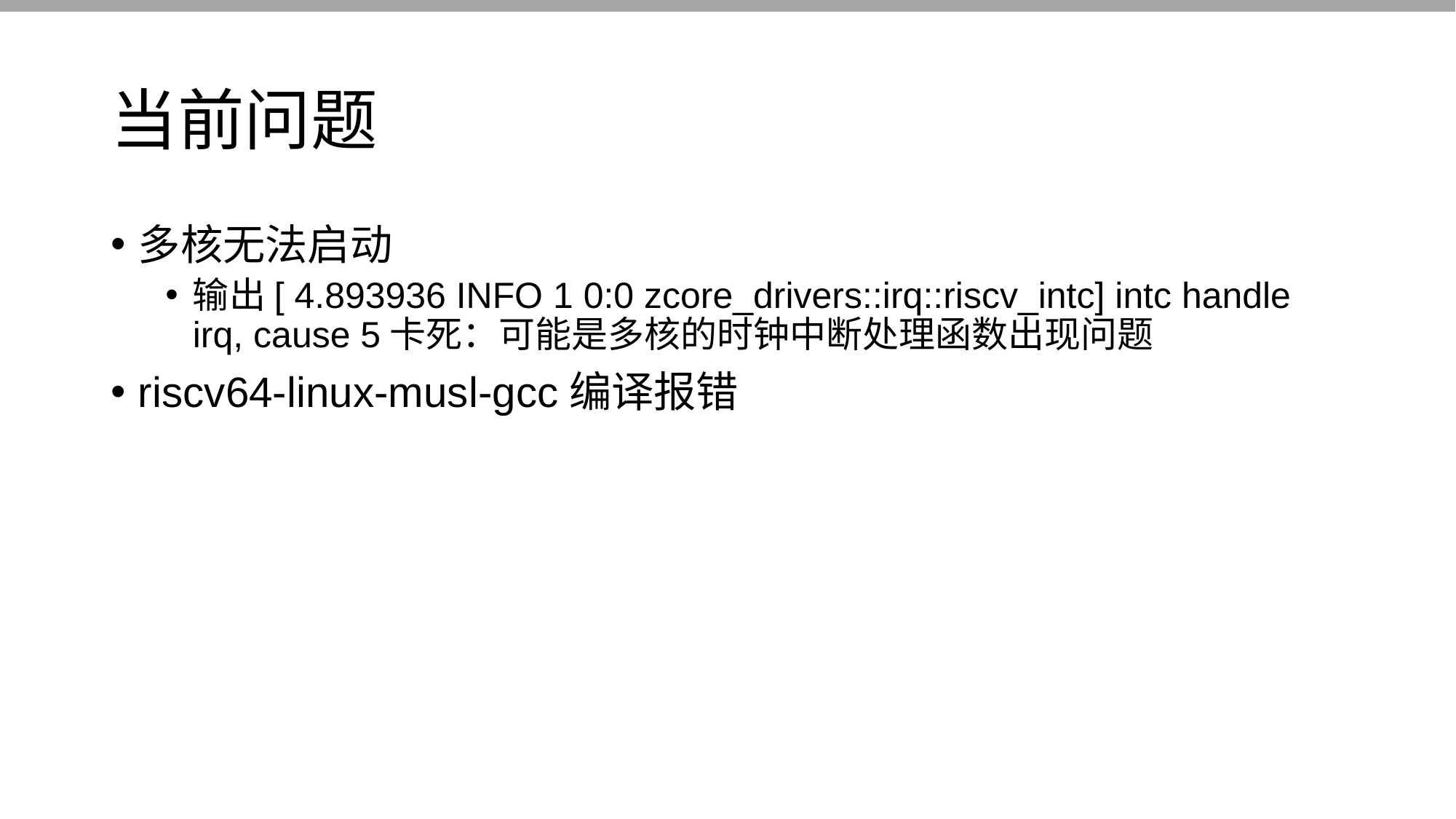

# 当前问题
多核无法启动
输出[ 4.893936 INFO 1 0:0 zcore_drivers::irq::riscv_intc] intc handle irq, cause 5卡死：可能是多核的时钟中断处理函数出现问题
riscv64-linux-musl-gcc编译报错
3